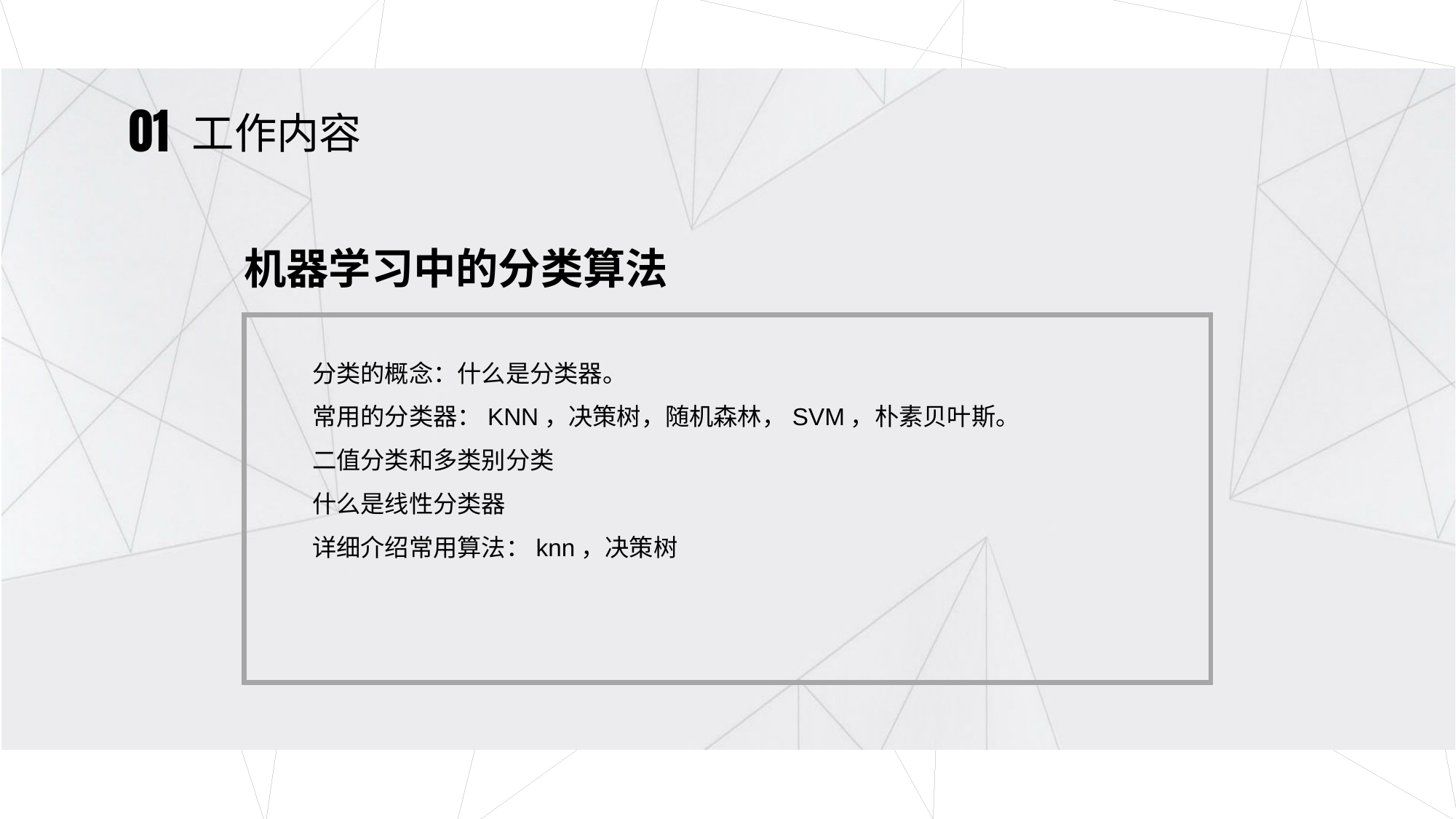

01
工作内容
机器学习中的分类算法

分类的概念：什么是分类器。
常用的分类器：KNN，决策树，随机森林，SVM，朴素贝叶斯。
二值分类和多类别分类
什么是线性分类器
详细介绍常用算法：knn，决策树